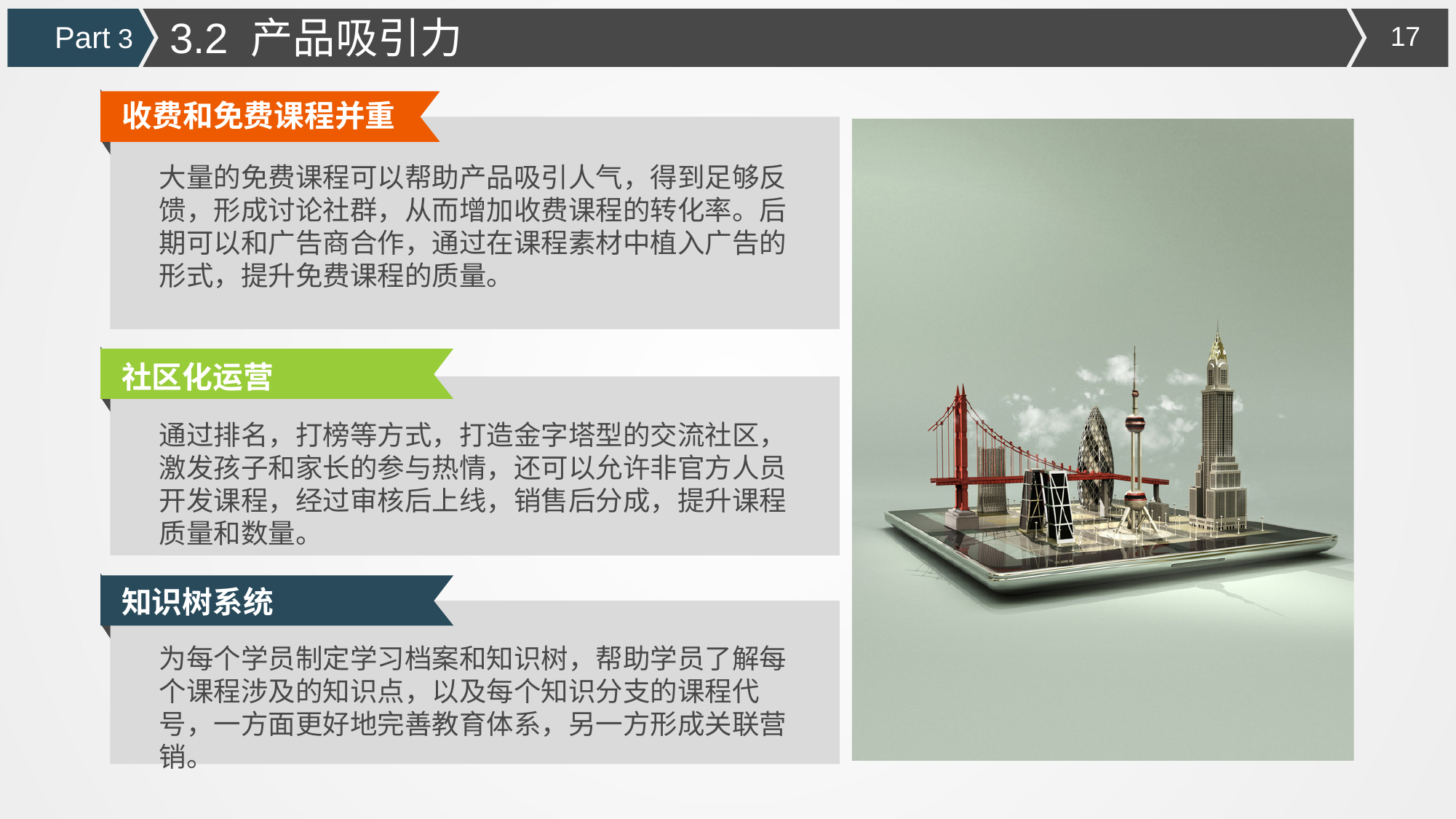

3.2 产品吸引力
Part 3

收费和免费课程并重

大量的免费课程可以帮助产品吸引人气，得到足够反馈，形成讨论社群，从而增加收费课程的转化率。后期可以和广告商合作，通过在课程素材中植入广告的形式，提升免费课程的质量。

社区化运营

通过排名，打榜等方式，打造金字塔型的交流社区，激发孩子和家长的参与热情，还可以允许非官方人员开发课程，经过审核后上线，销售后分成，提升课程质量和数量。

知识树系统

为每个学员制定学习档案和知识树，帮助学员了解每个课程涉及的知识点，以及每个知识分支的课程代号，一方面更好地完善教育体系，另一方形成关联营销。